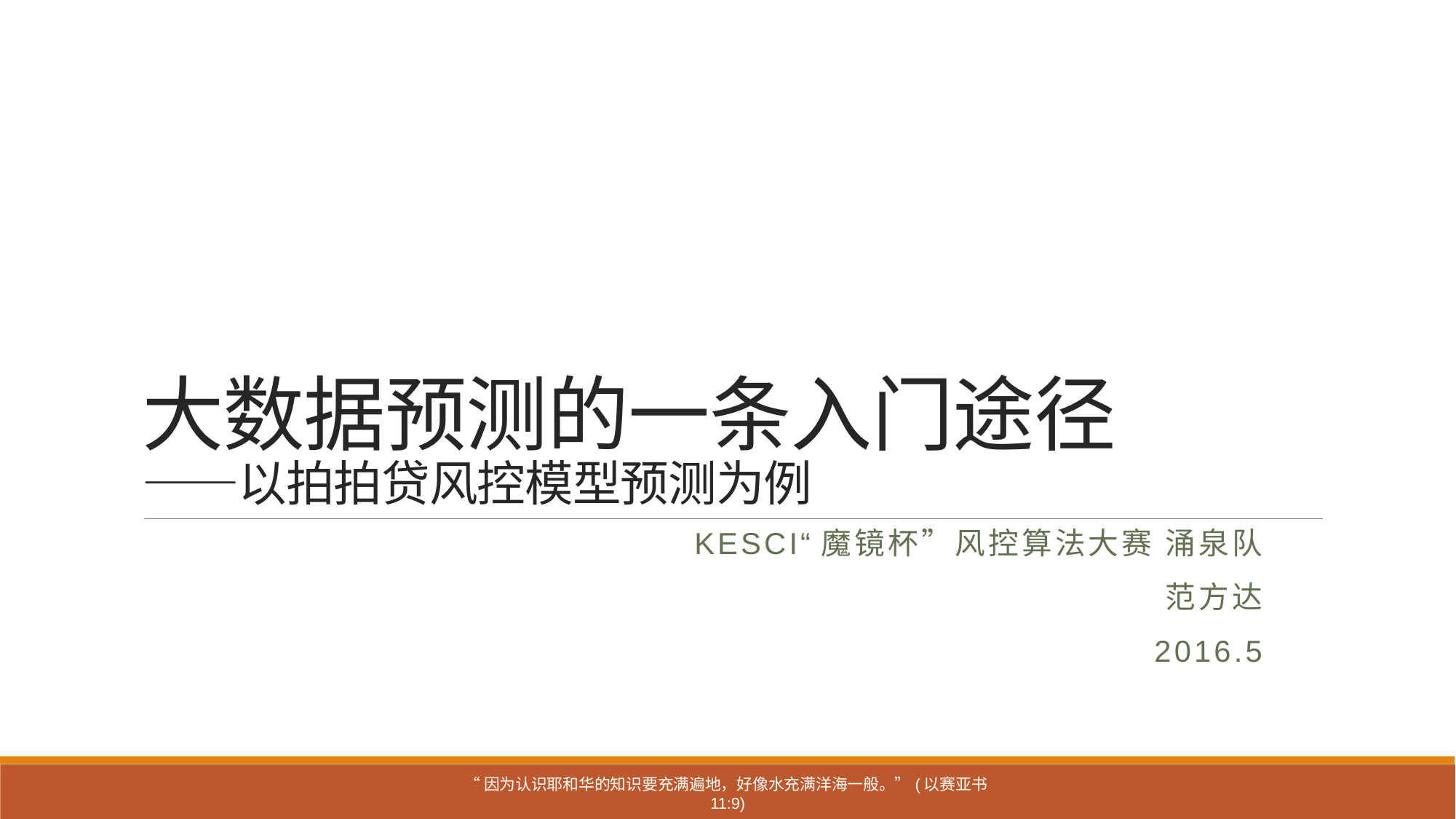

# 大数据预测的一条入门途径 ——以拍拍贷风控模型预测为例
KESCI“魔镜杯”风控算法大赛 涌泉队
范方达
2016.5
“因为认识耶和华的知识要充满遍地，好像水充满洋海一般。”(以赛亚书11:9)